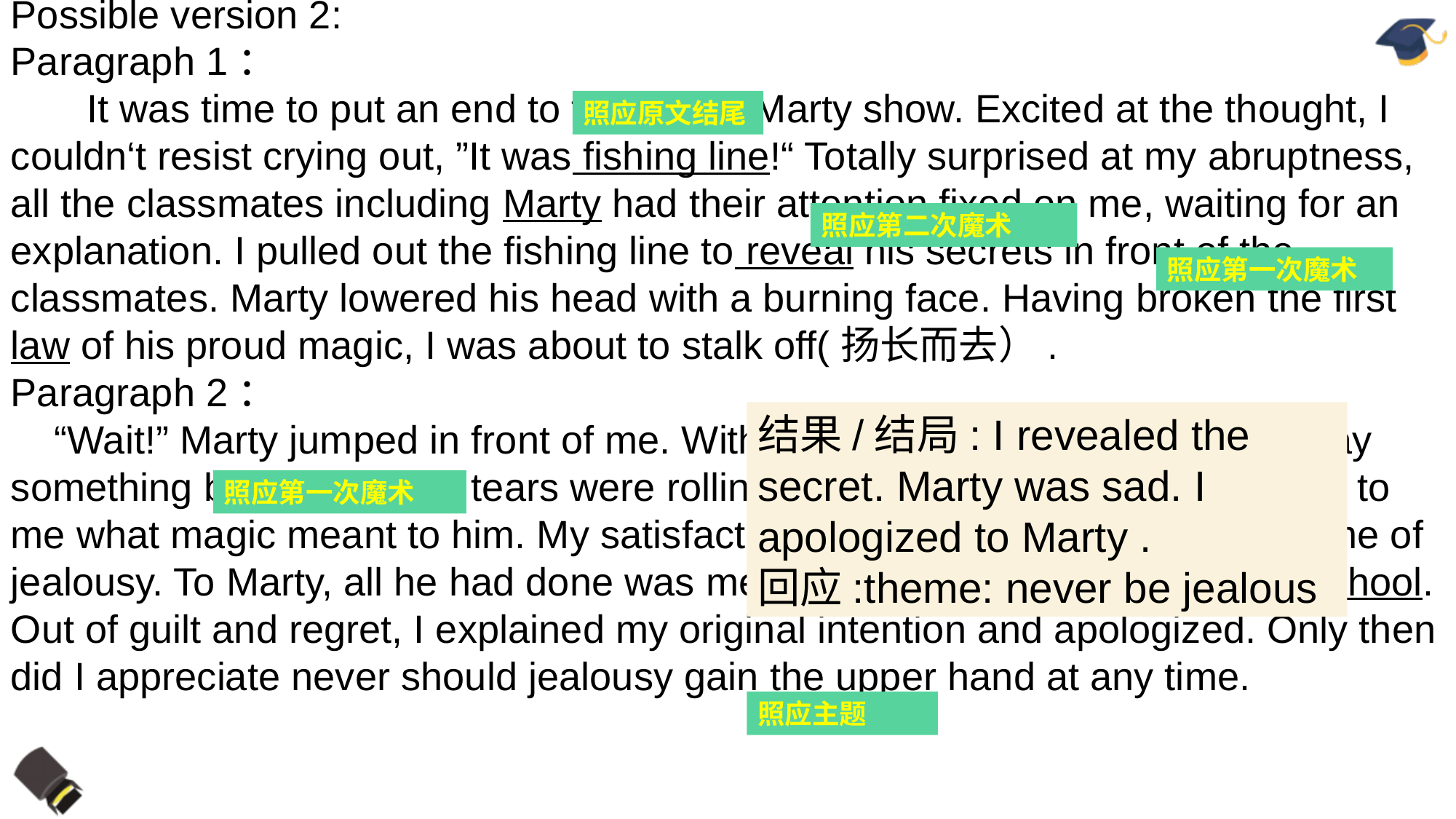

Possible version 2:
Paragraph 1：
       It was time to put an end to the Magic Marty show. Excited at the thought, I couldn‘t resist crying out, ”It was fishing line!“ Totally surprised at my abruptness, all the classmates including Marty had their attention fixed on me, waiting for an explanation. I pulled out the fishing line to reveal his secrets in front of the classmates. Marty lowered his head with a burning face. Having broken the first law of his proud magic, I was about to stalk off(扬长而去）.
Paragraph 2：
    “Wait!” Marty jumped in front of me. With lips trembling, he attempted to say something but in vain and tears were rolling in his eyes. It suddenly occurred to me what magic meant to him. My satisfaction vanished, turning into the shame of jealousy. To Marty, all he had done was merely to befriend more people at school. Out of guilt and regret, I explained my original intention and apologized. Only then did I appreciate never should jealousy gain the upper hand at any time.
照应原文结尾
照应第二次魔术
照应第一次魔术
结果/结局: I revealed the secret. Marty was sad. I apologized to Marty .
回应:theme: never be jealous
照应第一次魔术
照应主题